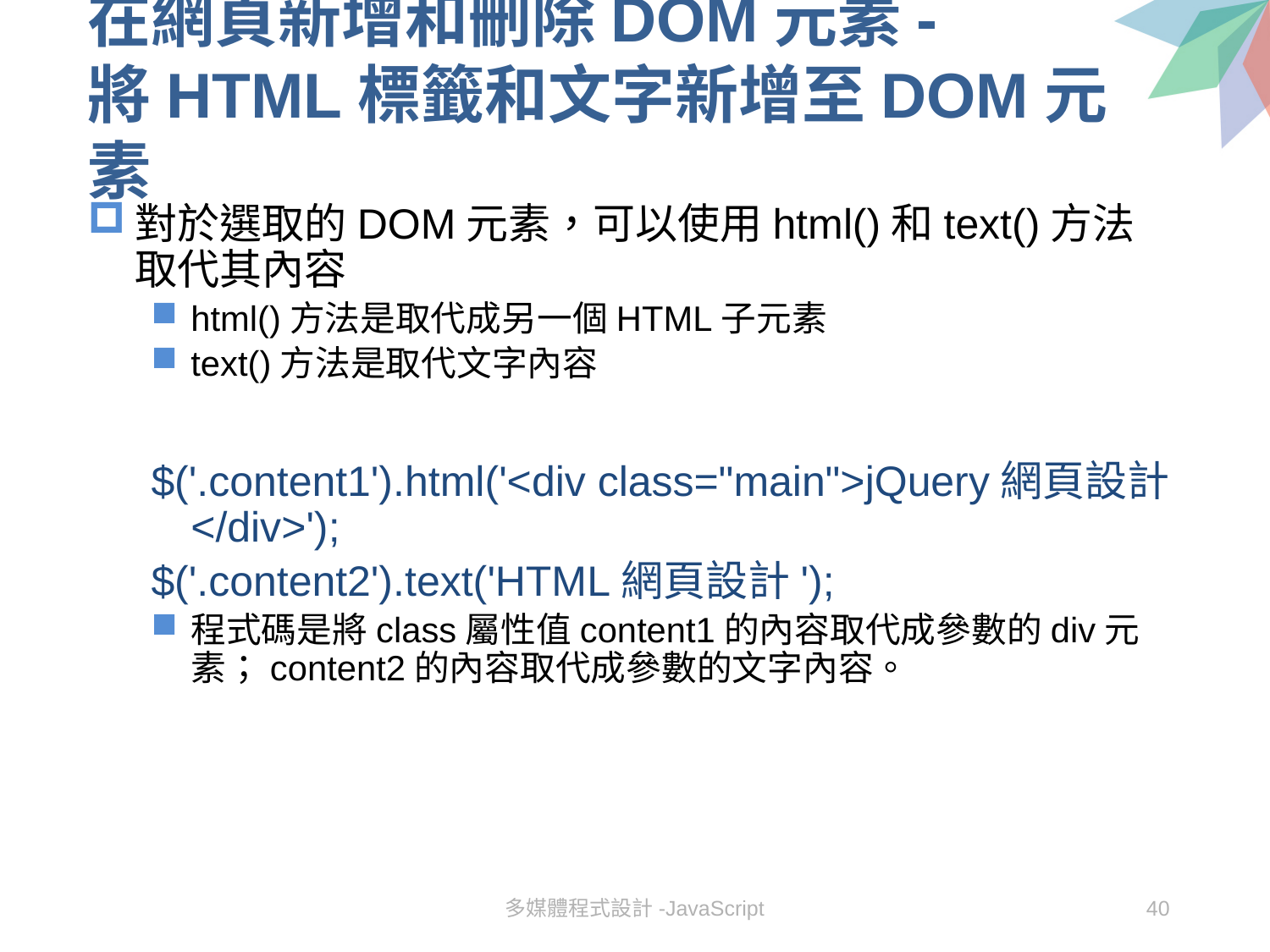

# 在網頁新增和刪除DOM元素- 將HTML標籤和文字新增至DOM元素
對於選取的DOM元素，可以使用html()和text()方法取代其內容
html()方法是取代成另一個HTML子元素
text()方法是取代文字內容

$('.content1').html('<div class="main">jQuery網頁設計</div>');
$('.content2').text('HTML網頁設計');
程式碼是將class屬性值content1的內容取代成參數的div元素；content2的內容取代成參數的文字內容。
多媒體程式設計-JavaScript
40